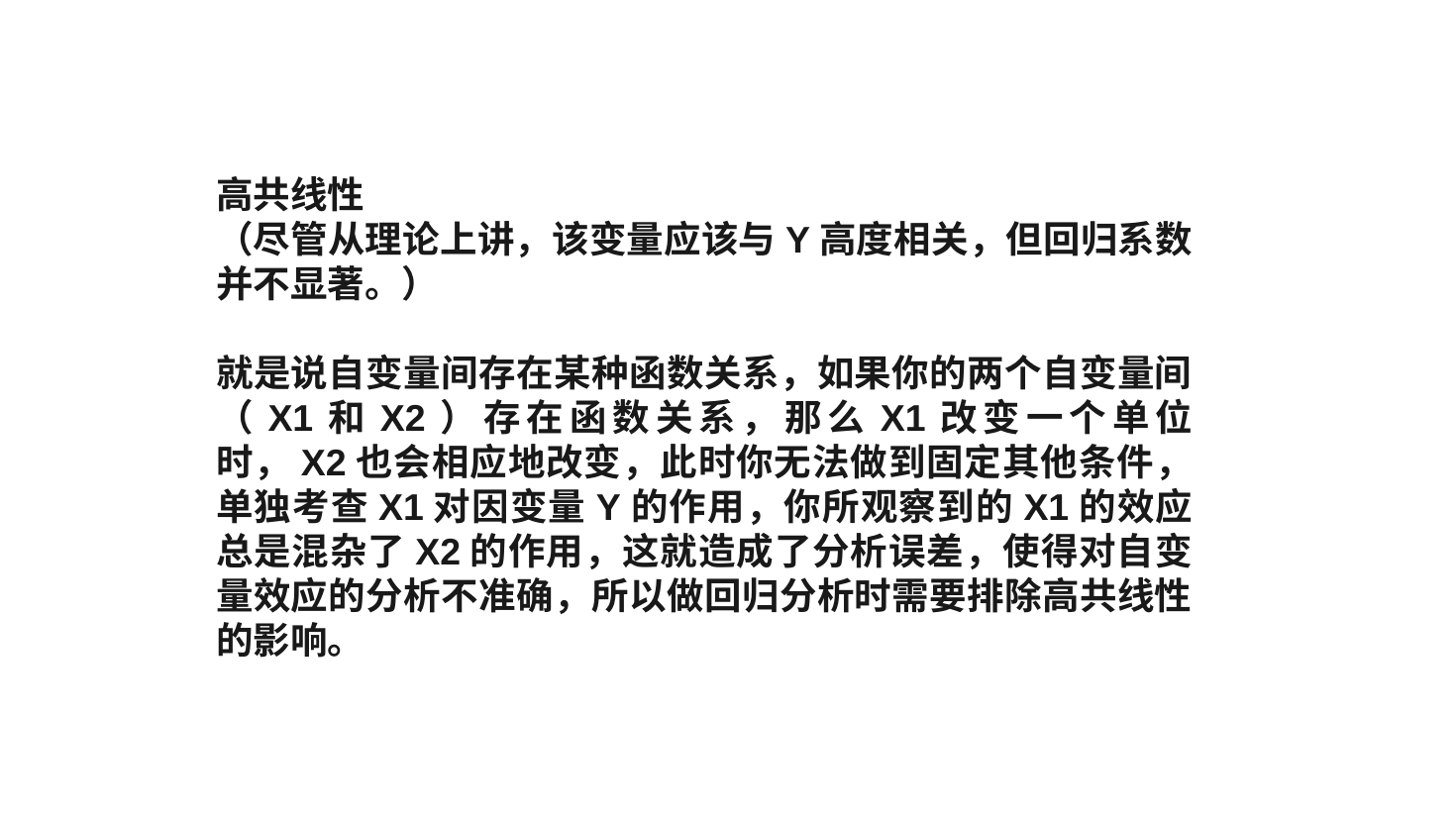

高共线性
（尽管从理论上讲，该变量应该与Y高度相关，但回归系数并不显著。）

就是说自变量间存在某种函数关系，如果你的两个自变量间（X1和X2）存在函数关系，那么X1改变一个单位时，X2也会相应地改变，此时你无法做到固定其他条件，单独考查X1对因变量Y的作用，你所观察到的X1的效应总是混杂了X2的作用，这就造成了分析误差，使得对自变量效应的分析不准确，所以做回归分析时需要排除高共线性的影响。